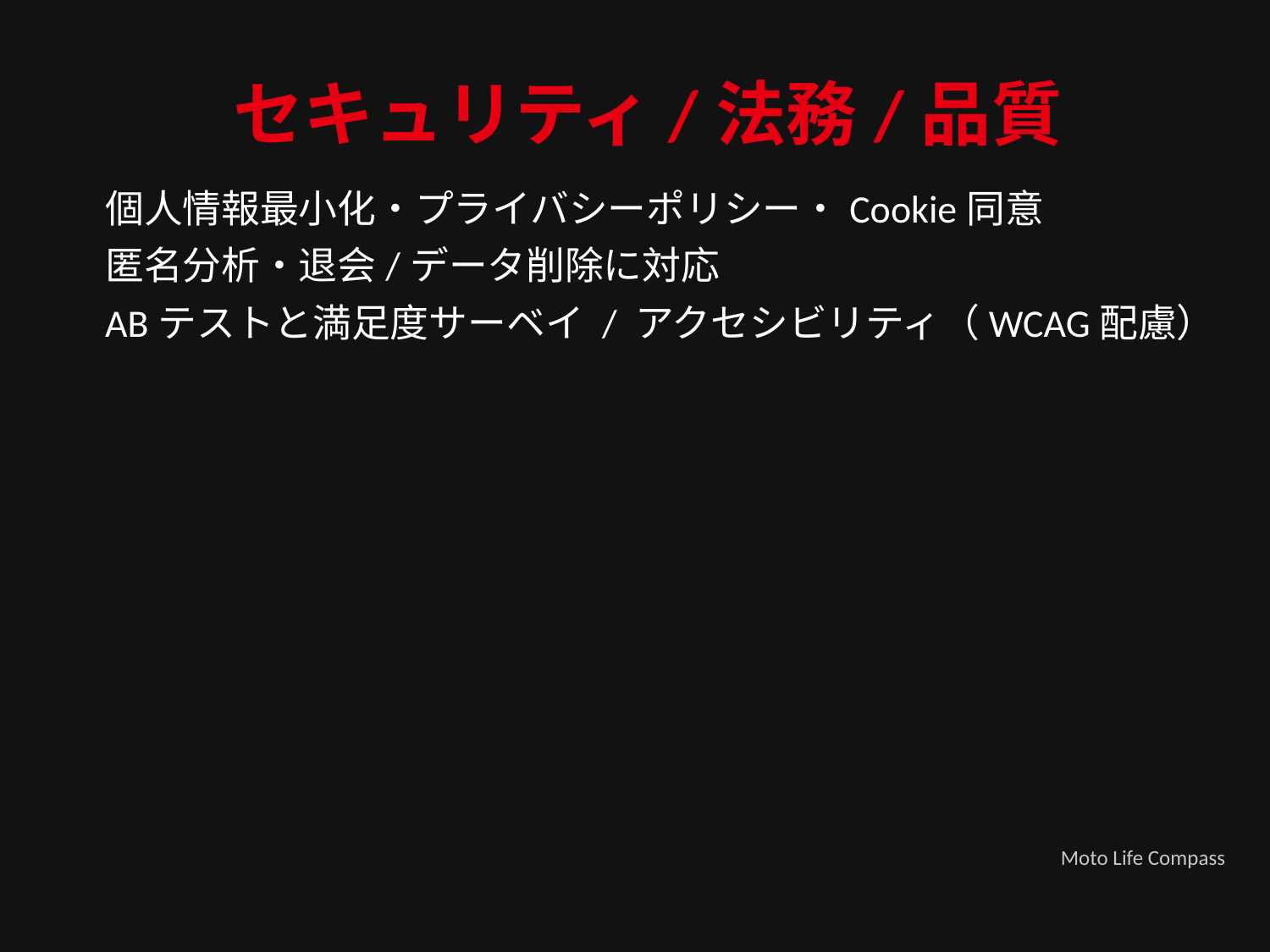

セキュリティ/法務/品質
個人情報最小化・プライバシーポリシー・Cookie同意
匿名分析・退会/データ削除に対応
ABテストと満足度サーベイ / アクセシビリティ（WCAG配慮）
Moto Life Compass